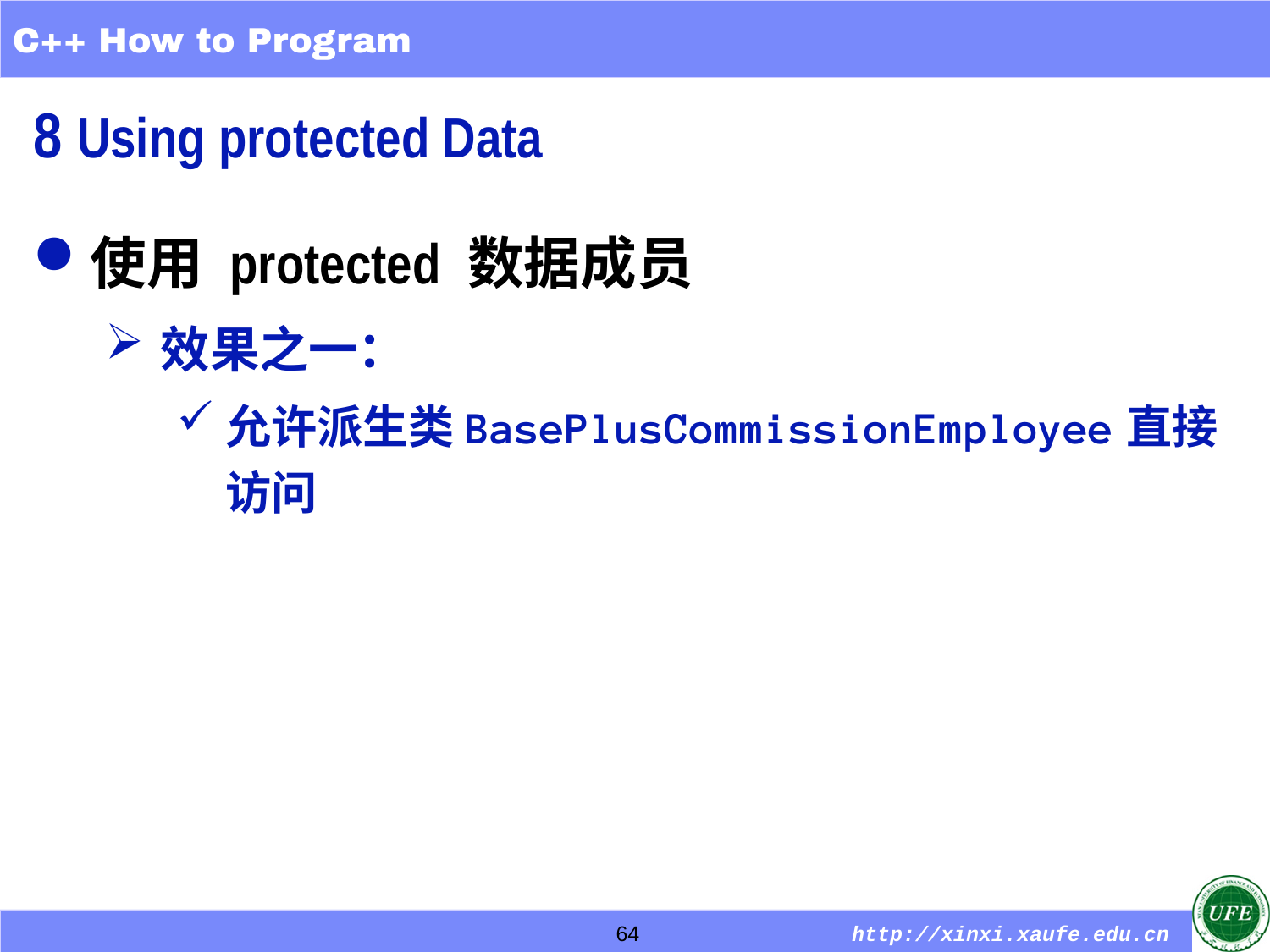

8 Using protected Data
使用 protected 数据成员
效果之一：
允许派生类BasePlusCommissionEmployee直接访问
64